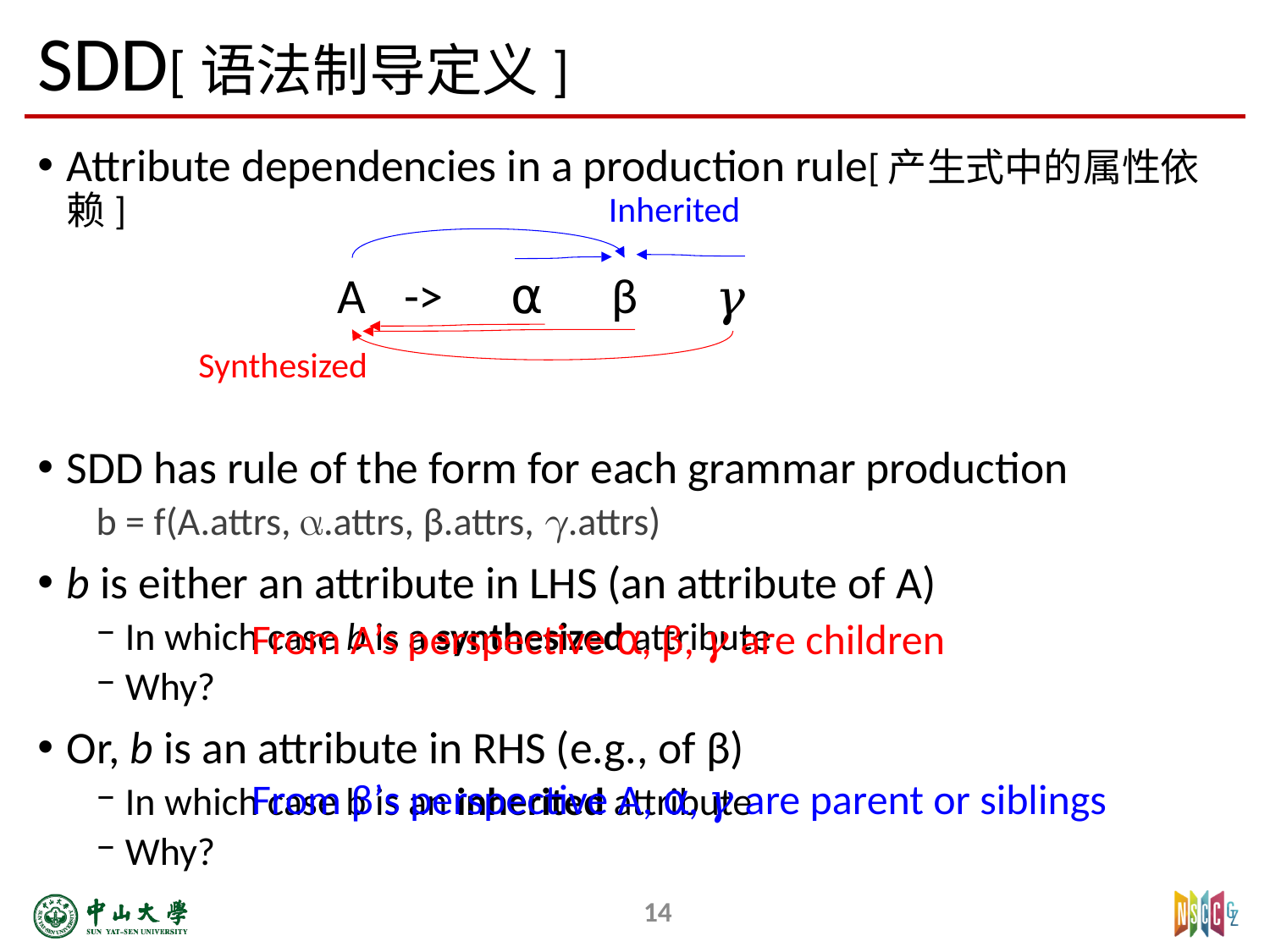

# SDD[语法制导定义]
Attribute dependencies in a production rule[产生式中的属性依赖]

SDD has rule of the form for each grammar production
	b = f(A.attrs, ⍺.attrs, β.attrs, 𝛾.attrs)
b is either an attribute in LHS (an attribute of A)
In which case b is a synthesized attribute
Why?
Or, b is an attribute in RHS (e.g., of β)
In which case b is an inherited attribute
Why?
Inherited
A
->
⍺
β
𝛾
Synthesized
From A’s perspective ⍺, β, 𝛾 are children
From β’s perspective A, ⍺, 𝛾 are parent or siblings
14